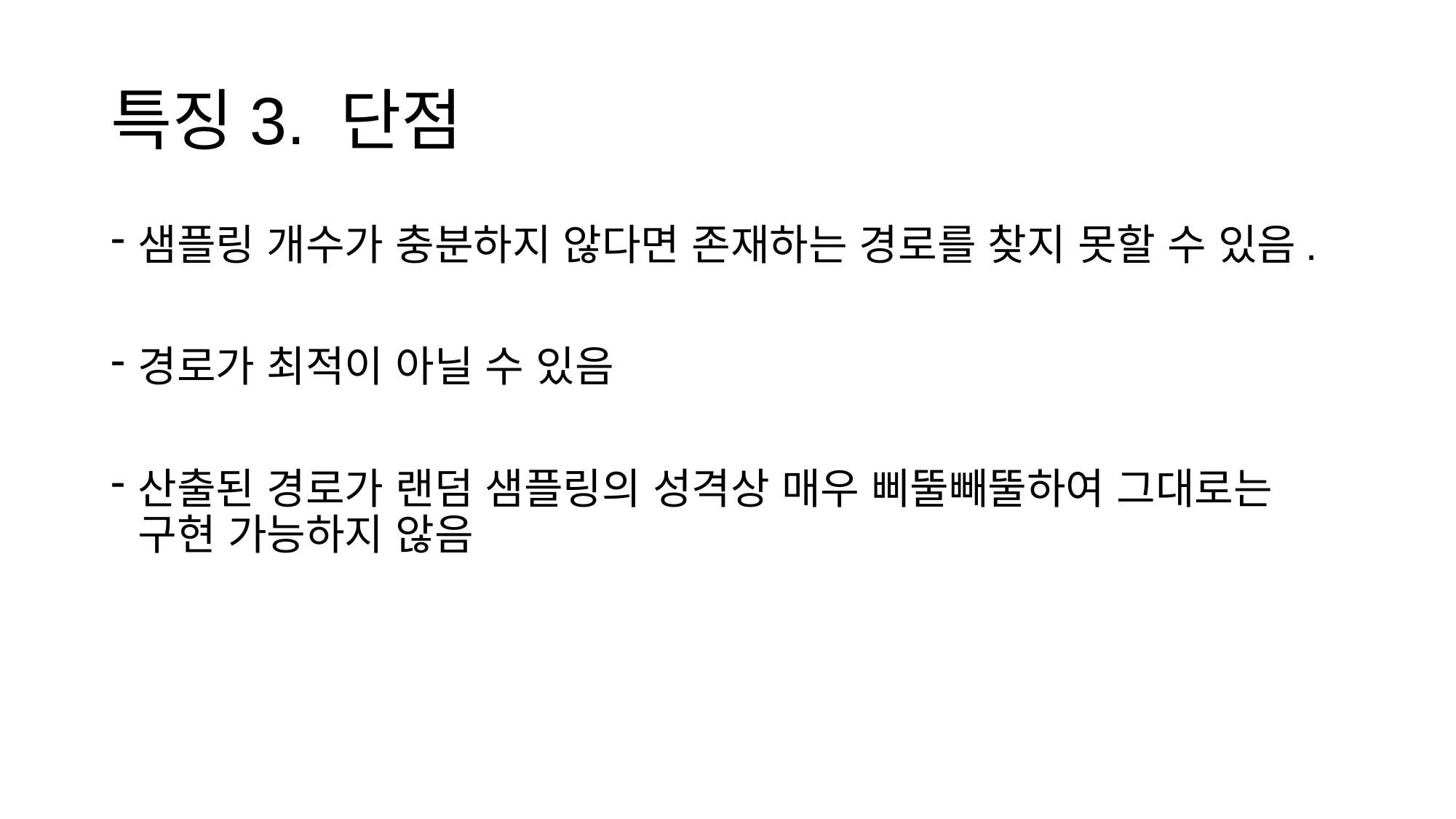

# 특징3. 단점
샘플링 개수가 충분하지 않다면 존재하는 경로를 찾지 못할 수 있음.

경로가 최적이 아닐 수 있음

산출된 경로가 랜덤 샘플링의 성격상 매우 삐뚤빼뚤하여 그대로는 구현 가능하지 않음